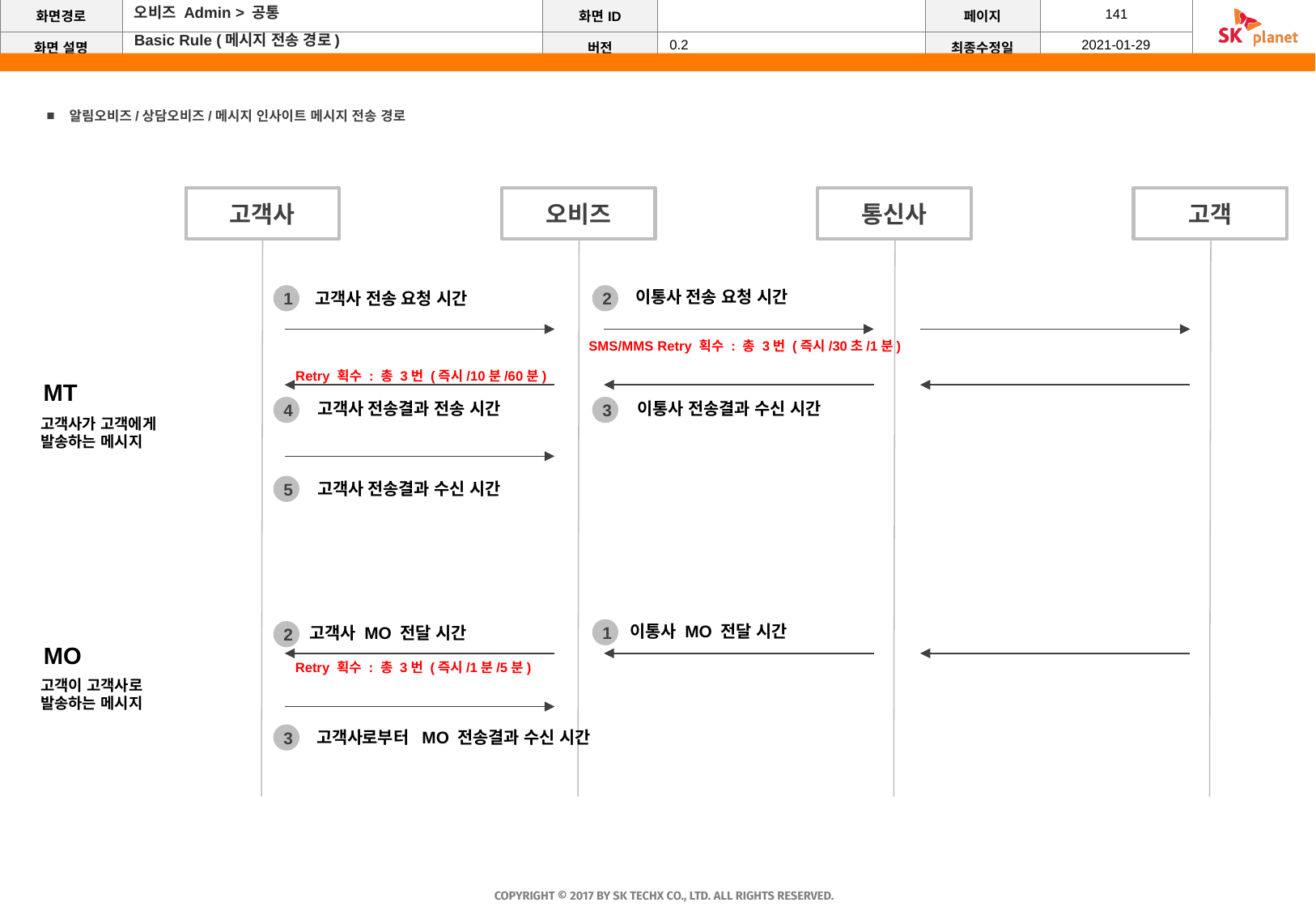

오비즈 Admin > 공통
Basic Rule (메시지 전송 경로)
알림오비즈/상담오비즈/메시지 인사이트 메시지 전송 경로
고객사
고객
오비즈
통신사
이통사 전송 요청 시간
고객사 전송 요청 시간
1
2
Retry 획수 : 총 3번 (즉시/10분/60분)
이통사 전송결과 수신 시간
고객사 전송결과 전송 시간
4
3
고객사 전송결과 수신 시간
5
Retry 획수 : 총 3번 (즉시/1분/5분)
MT
고객사가 고객에게
발송하는 메시지
이통사 MO 전달 시간
고객사 MO 전달 시간
1
2
고객사로부터  MO 전송결과 수신 시간
3
MO
고객이 고객사로
발송하는 메시지
SMS/MMS Retry 획수 : 총 3번 (즉시/30초/1분)